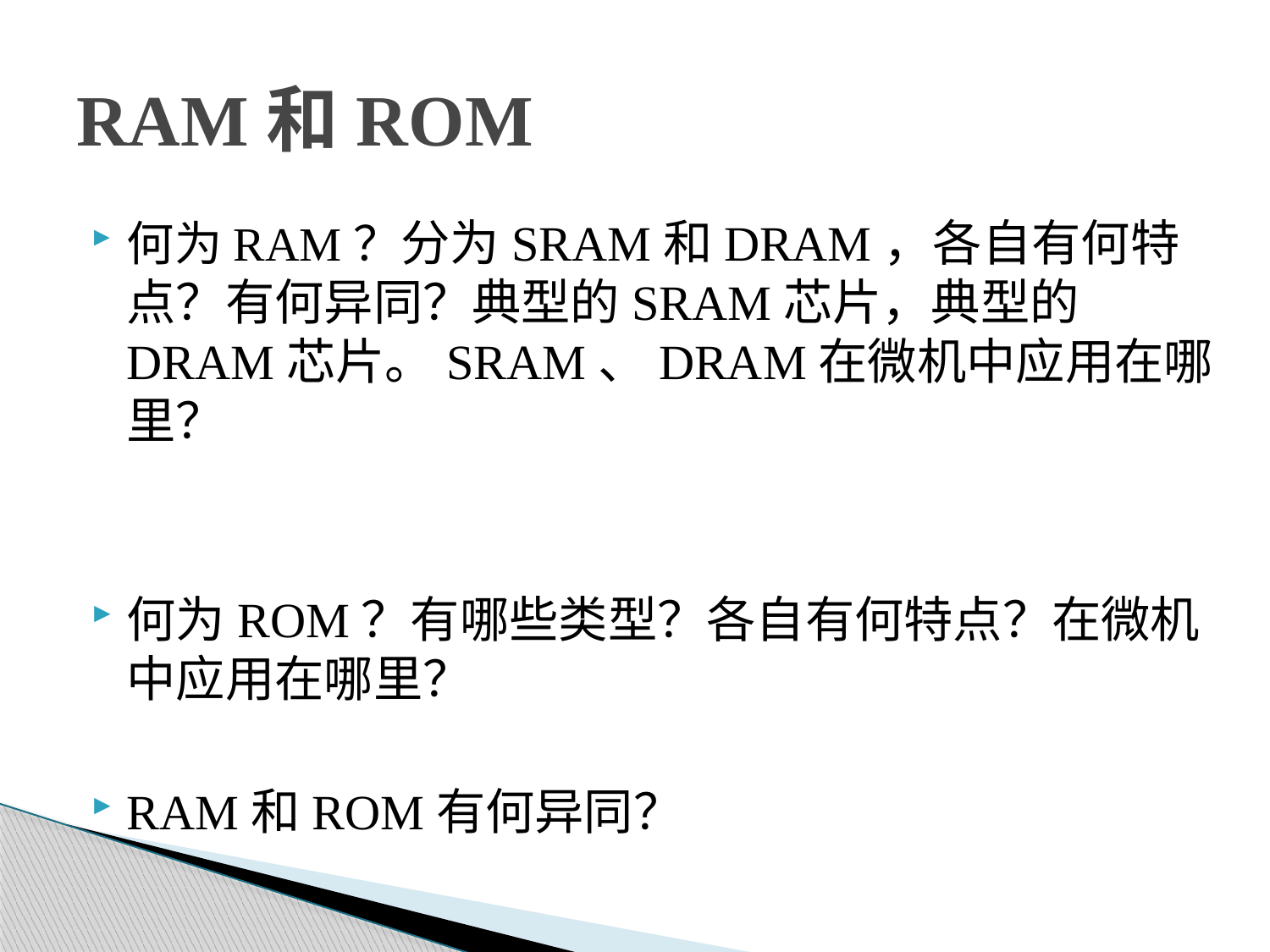

# RAM和ROM
何为RAM？分为SRAM和DRAM，各自有何特点？有何异同？典型的SRAM芯片，典型的DRAM芯片。SRAM、DRAM在微机中应用在哪里？

何为ROM？有哪些类型？各自有何特点？在微机中应用在哪里？

RAM和ROM有何异同？